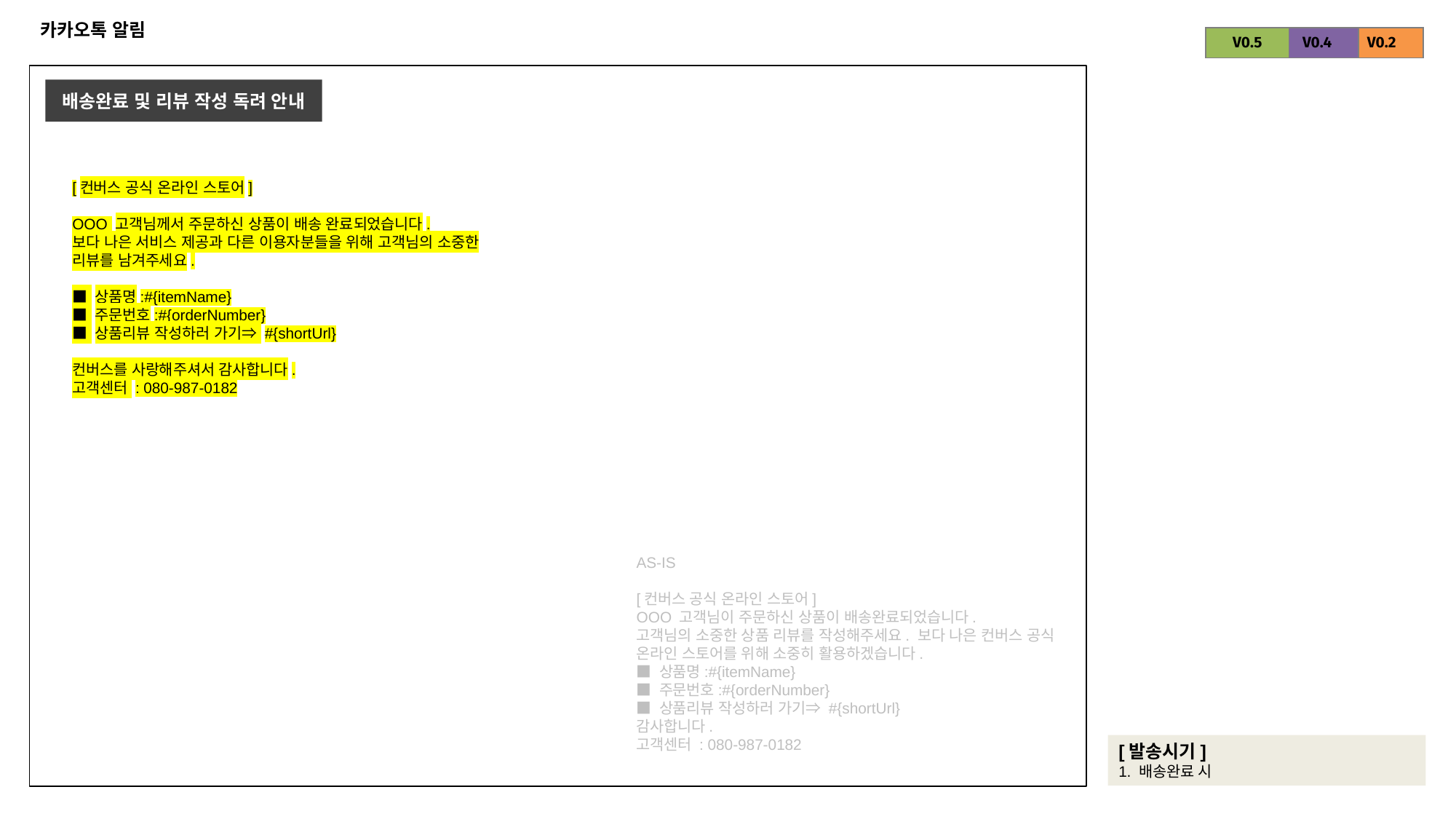

# 카카오톡 알림
| V0.5 |
| --- |
| V0.4 |
| --- |
| V0.2 |
| --- |

배송완료 및 리뷰 작성 독려 안내
[컨버스 공식 온라인 스토어]

OOO 고객님께서 주문하신 상품이 배송 완료되었습니다.
보다 나은 서비스 제공과 다른 이용자분들을 위해 고객님의 소중한 리뷰를 남겨주세요.

■ 상품명:#{itemName}
■ 주문번호:#{orderNumber}
■ 상품리뷰 작성하러 가기⇒ #{shortUrl}

컨버스를 사랑해주셔서 감사합니다.
고객센터 : 080-987-0182
AS-IS

[컨버스 공식 온라인 스토어]
OOO 고객님이 주문하신 상품이 배송완료되었습니다.
고객님의 소중한 상품 리뷰를 작성해주세요. 보다 나은 컨버스 공식 온라인 스토어를 위해 소중히 활용하겠습니다.
■ 상품명:#{itemName}
■ 주문번호:#{orderNumber}
■ 상품리뷰 작성하러 가기⇒ #{shortUrl}
감사합니다.
고객센터 : 080-987-0182
[발송시기]
1. 배송완료 시